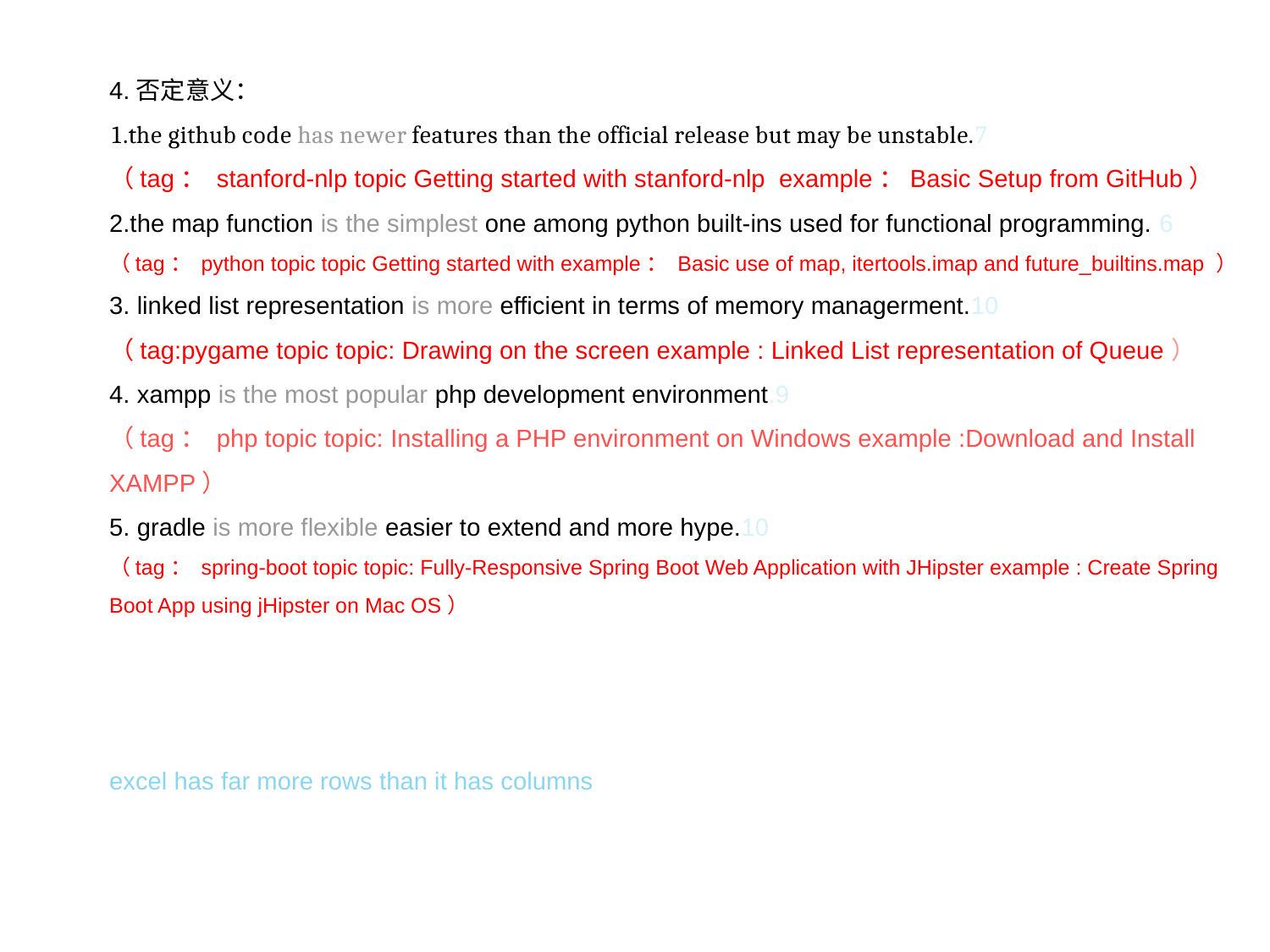

4.否定意义：
1.the github code has newer features than the official release but may be unstable.7
（tag： stanford-nlp topic Getting started with stanford-nlp  example：Basic Setup from GitHub）
2.the map function is the simplest one among python built-ins used for functional programming. 6
（tag： python topic topic Getting started with example： Basic use of map, itertools.imap and future_builtins.map ）
3. linked list representation is more efficient in terms of memory managerment.10
（tag:pygame topic topic: Drawing on the screen example : Linked List representation of Queue）
4. xampp is the most popular php development environment.9
（tag： php topic topic: Installing a PHP environment on Windows example :Download and Install XAMPP）
5. gradle is more flexible easier to extend and more hype.10
（tag： spring-boot topic topic: Fully-Responsive Spring Boot Web Application with JHipster example : Create Spring Boot App using jHipster on Mac OS）

excel has far more rows than it has columns